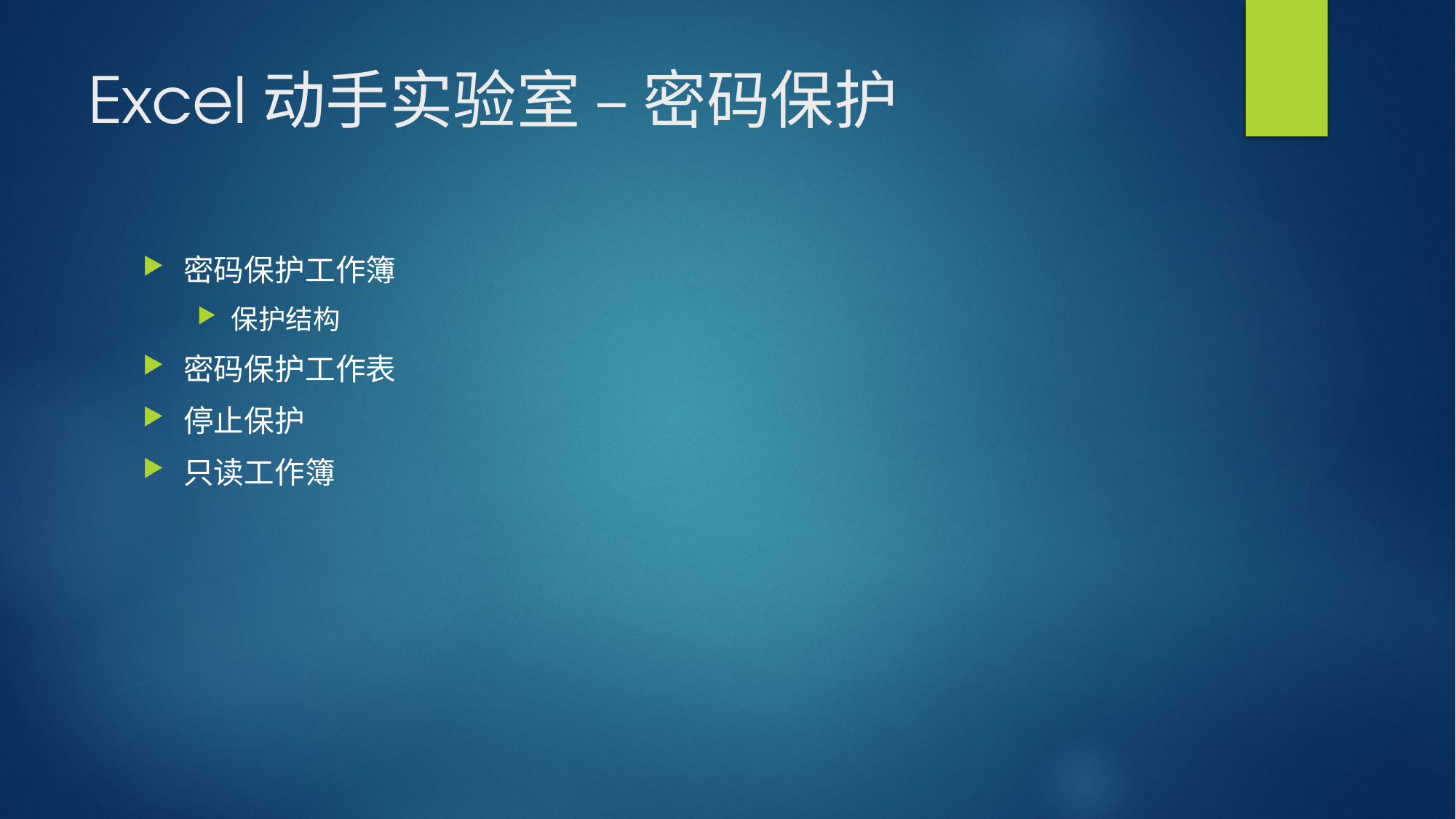

# Excel动手实验室 – 密码保护
密码保护工作簿
保护结构
密码保护工作表
停止保护
只读工作簿